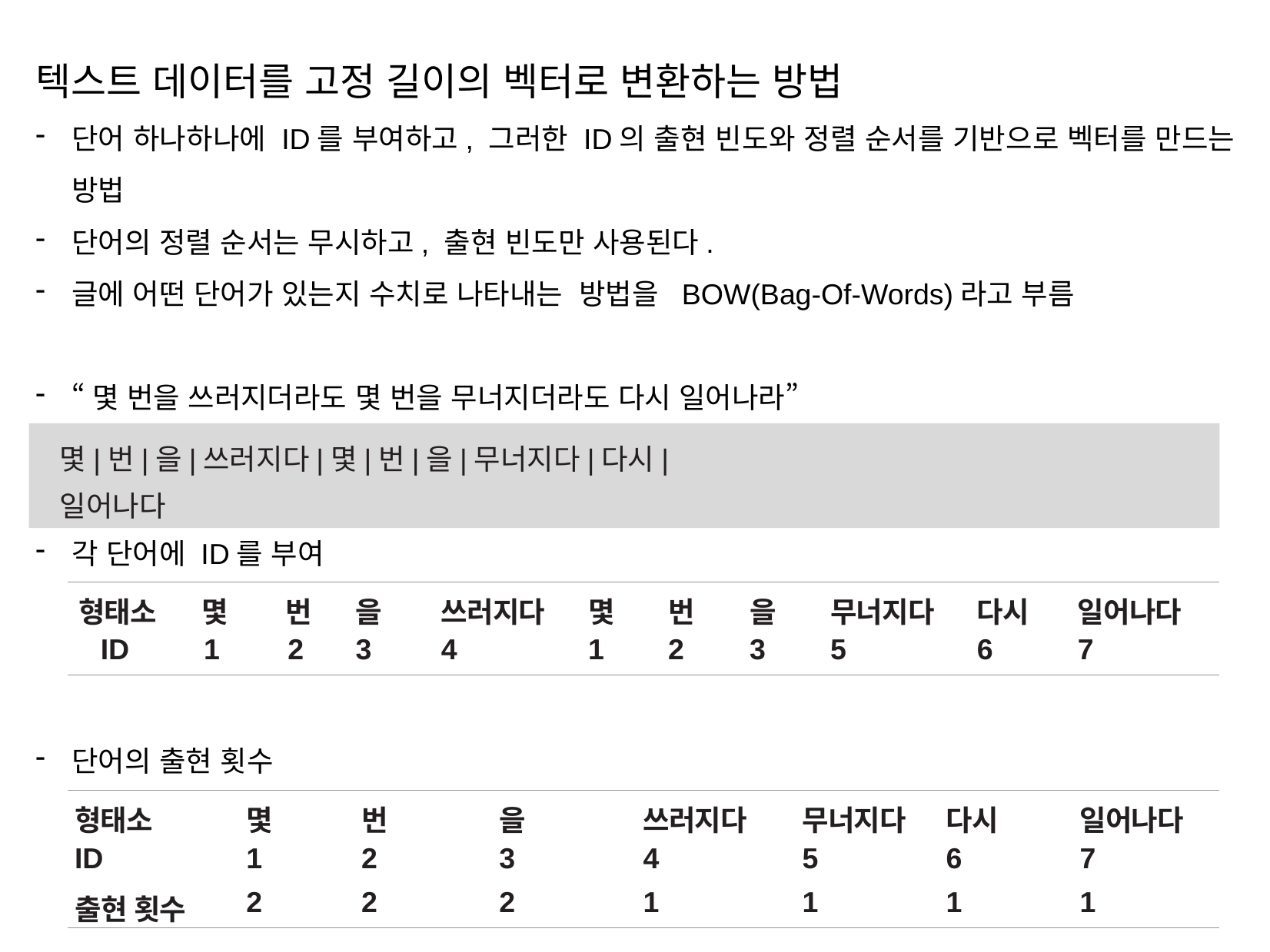

텍스트 데이터를 고정 길이의 벡터로 변환하는 방법
단어 하나하나에 ID를 부여하고, 그러한 ID의 출현 빈도와 정렬 순서를 기반으로 벡터를 만드는 방법
단어의 정렬 순서는 무시하고, 출현 빈도만 사용된다.
글에 어떤 단어가 있는지 수치로 나타내는  방법을  BOW(Bag-Of-Words)라고 부름

“몇 번을 쓰러지더라도 몇 번을 무너지더라도 다시 일어나라”

각 단어에 ID를 부여

단어의 출현 횟수
몇|번|을|쓰러지다|몇|번|을|무너지다|다시|일어나다
| 형태소 | 몇 | 번 | 을 | 쓰러지다 | 몇 | 번 | 을 | 무너지다 | 다시 | 일어나다 |
| --- | --- | --- | --- | --- | --- | --- | --- | --- | --- | --- |
| ID | 1 | 2 | 3 | 4 | 1 | 2 | 3 | 5 | 6 | 7 |
| 형태소 | 몇 | 번 | 을 | 쓰러지다 | 무너지다 | 다시 | 일어나다 |
| --- | --- | --- | --- | --- | --- | --- | --- |
| ID | 1 | 2 | 3 | 4 | 5 | 6 | 7 |
| 출현 횟수 | 2 | 2 | 2 | 1 | 1 | 1 | 1 |